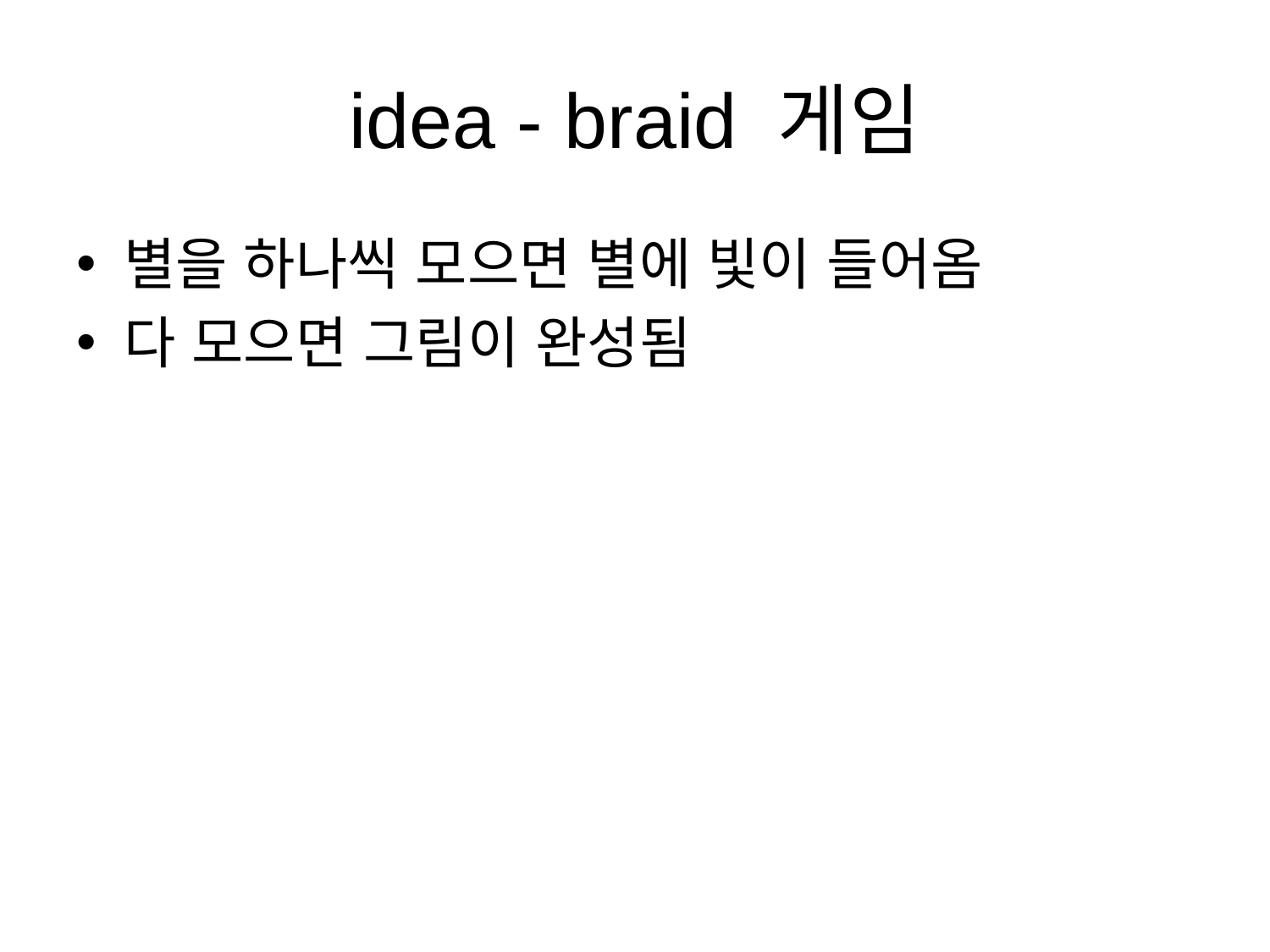

# idea - braid 게임
별을 하나씩 모으면 별에 빛이 들어옴
다 모으면 그림이 완성됨